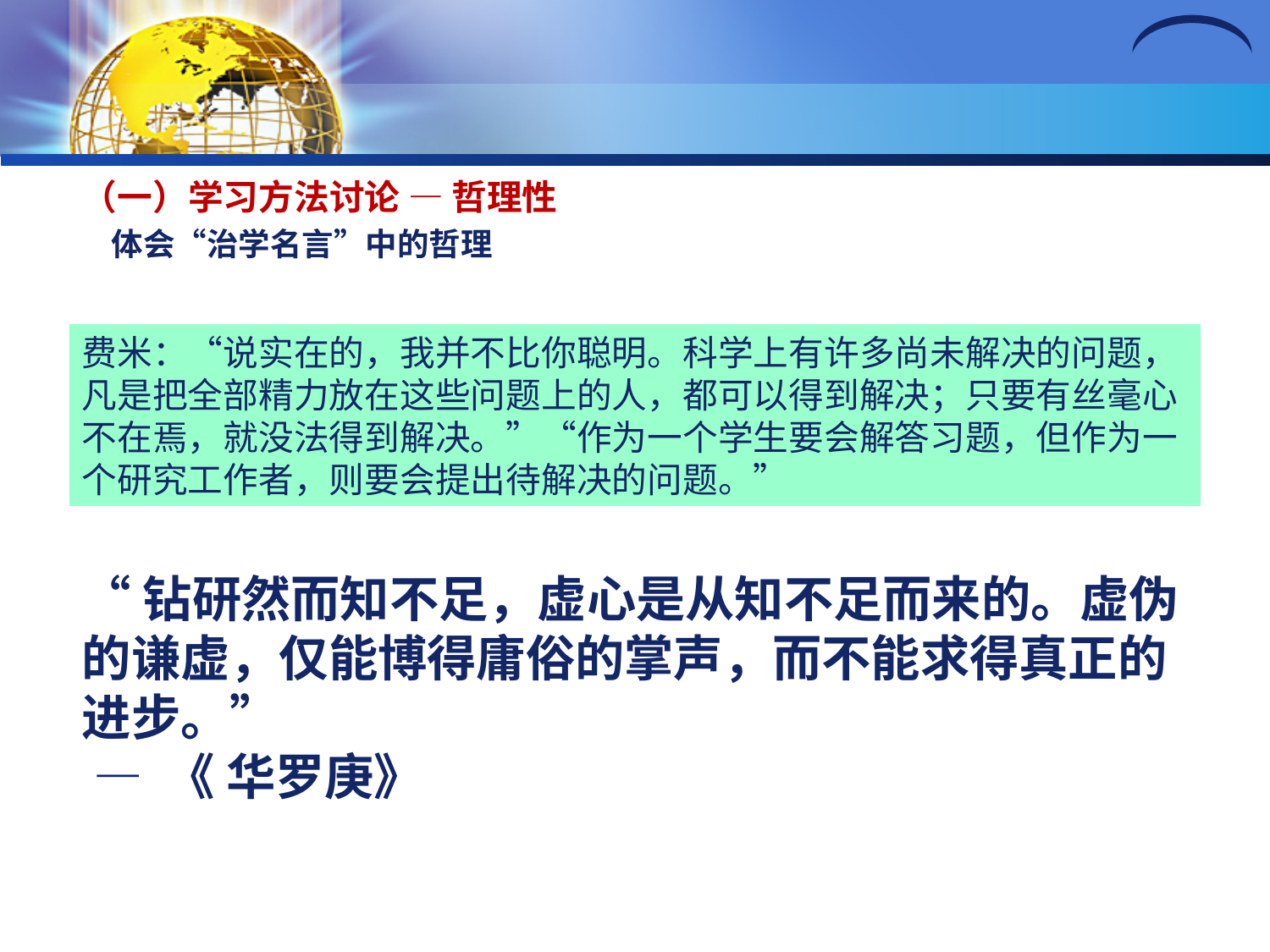

（一）学习方法讨论 — 哲理性
体会“治学名言”中的哲理
费米：“说实在的，我并不比你聪明。科学上有许多尚未解决的问题，凡是把全部精力放在这些问题上的人，都可以得到解决；只要有丝毫心不在焉，就没法得到解决。”“作为一个学生要会解答习题，但作为一个研究工作者，则要会提出待解决的问题。”
“钻研然而知不足，虚心是从知不足而来的。虚伪的谦虚，仅能博得庸俗的掌声，而不能求得真正的进步。”
 — 《 华罗庚》